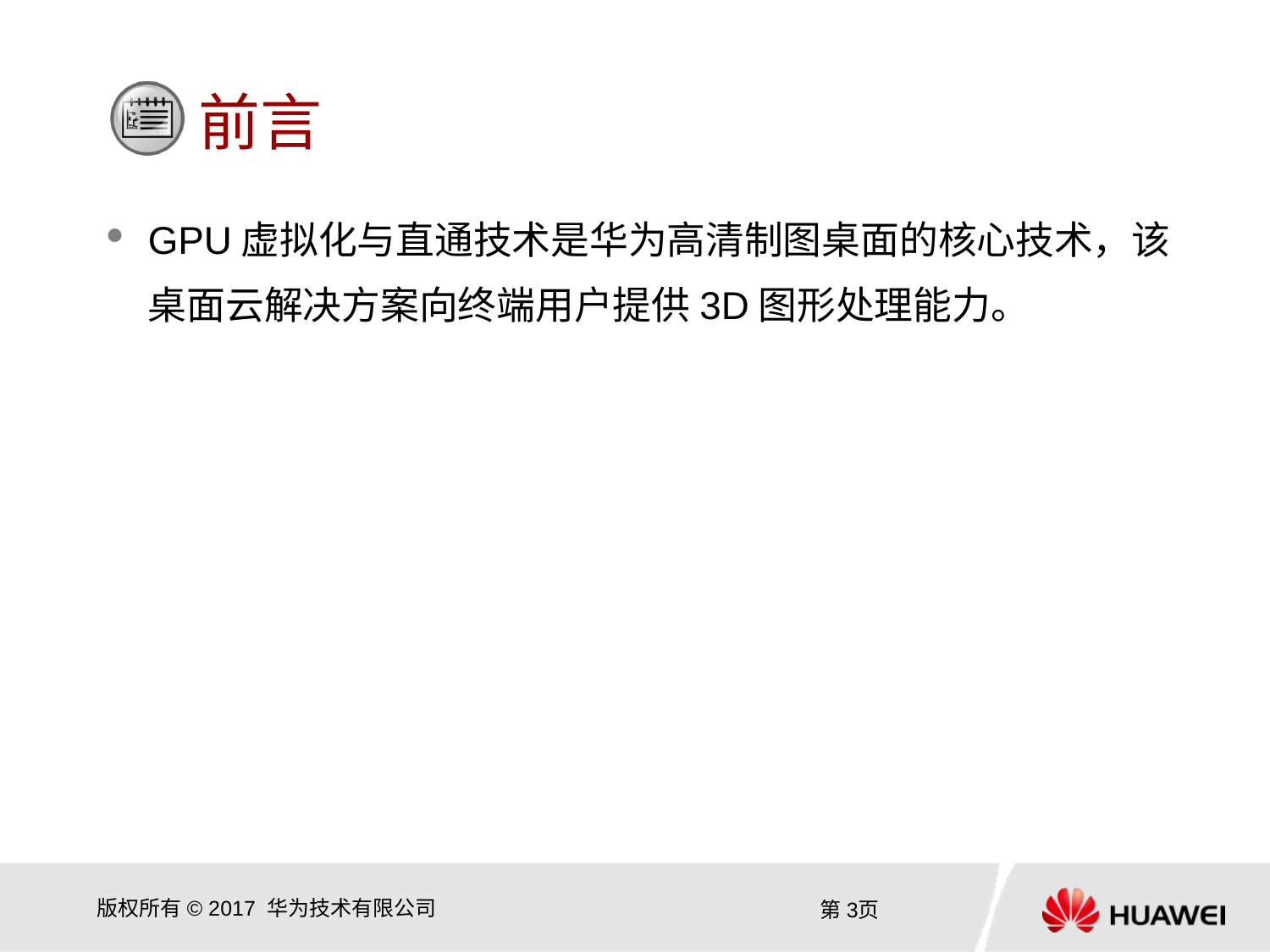

GPU虚拟化与直通技术是华为高清制图桌面的核心技术，该桌面云解决方案向终端用户提供3D图形处理能力。